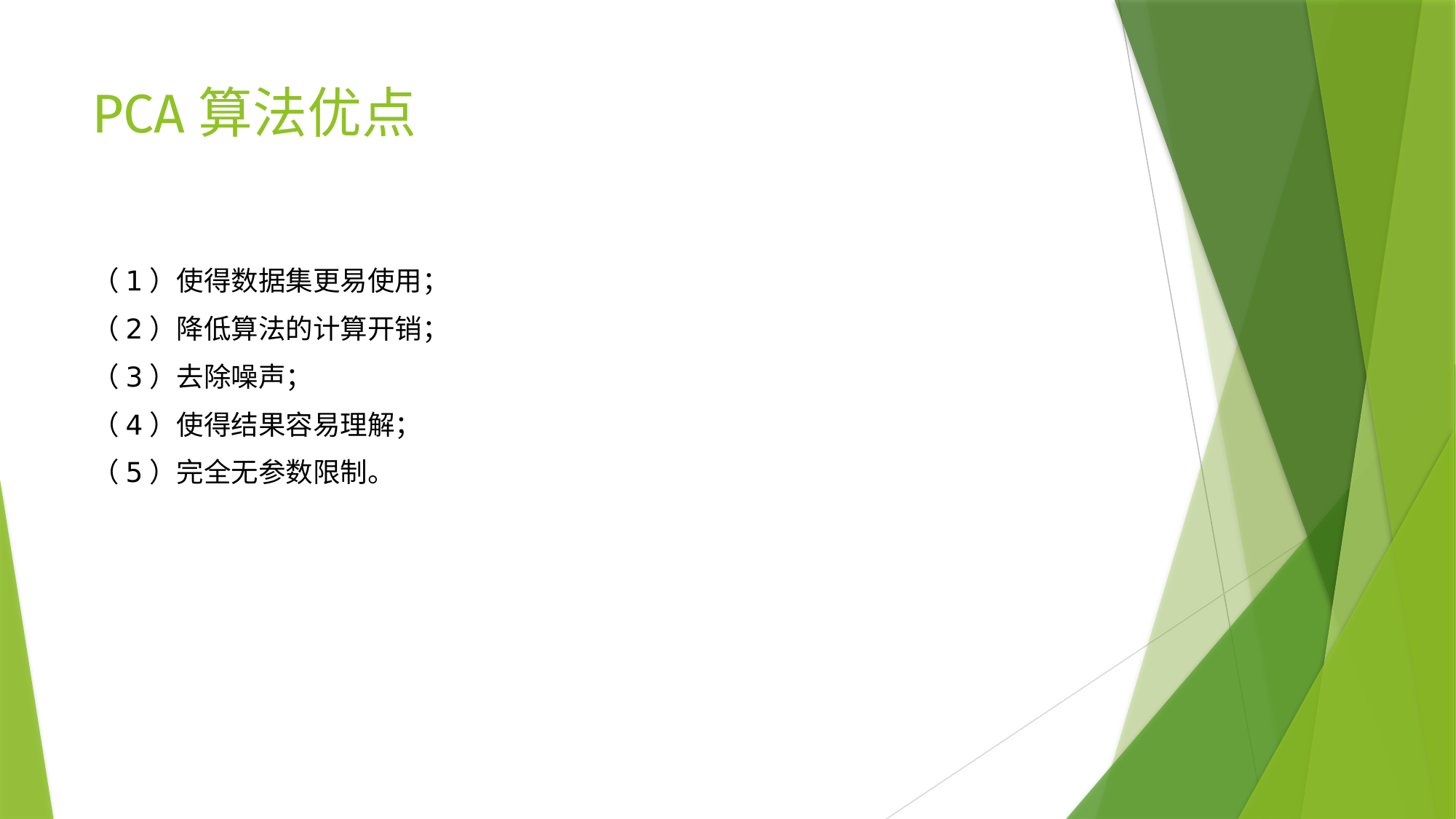

# PCA算法优点
（1）使得数据集更易使用；
（2）降低算法的计算开销；
（3）去除噪声；
（4）使得结果容易理解；
（5）完全无参数限制。